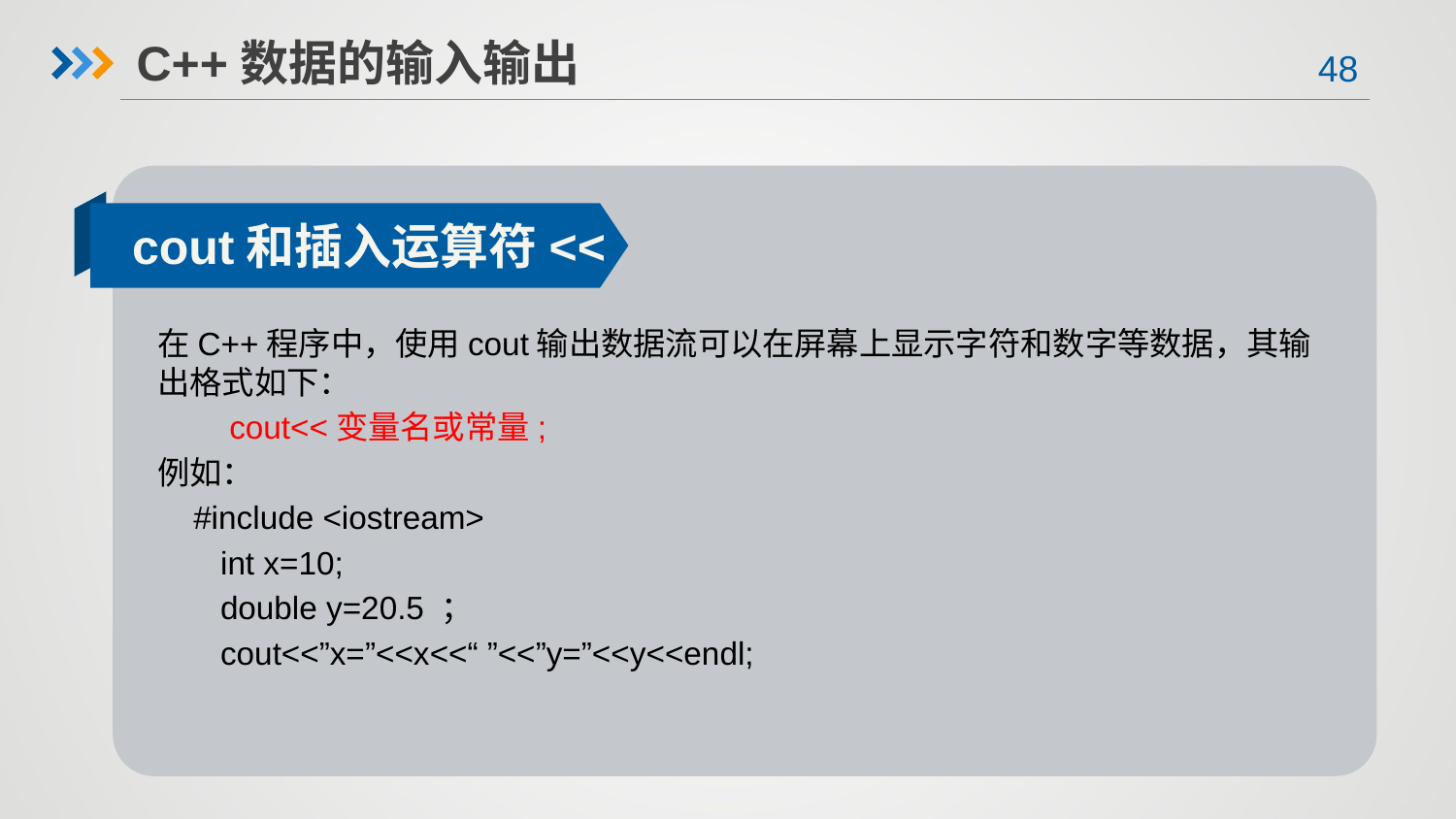

C++数据的输入输出

cout和插入运算符<<

在C++程序中，使用cout输出数据流可以在屏幕上显示字符和数字等数据，其输出格式如下：
        cout<<变量名或常量;
例如：
    #include <iostream>
       int x=10;
       double y=20.5 ；
       cout<<”x=”<<x<<“ ”<<”y=”<<y<<endl;